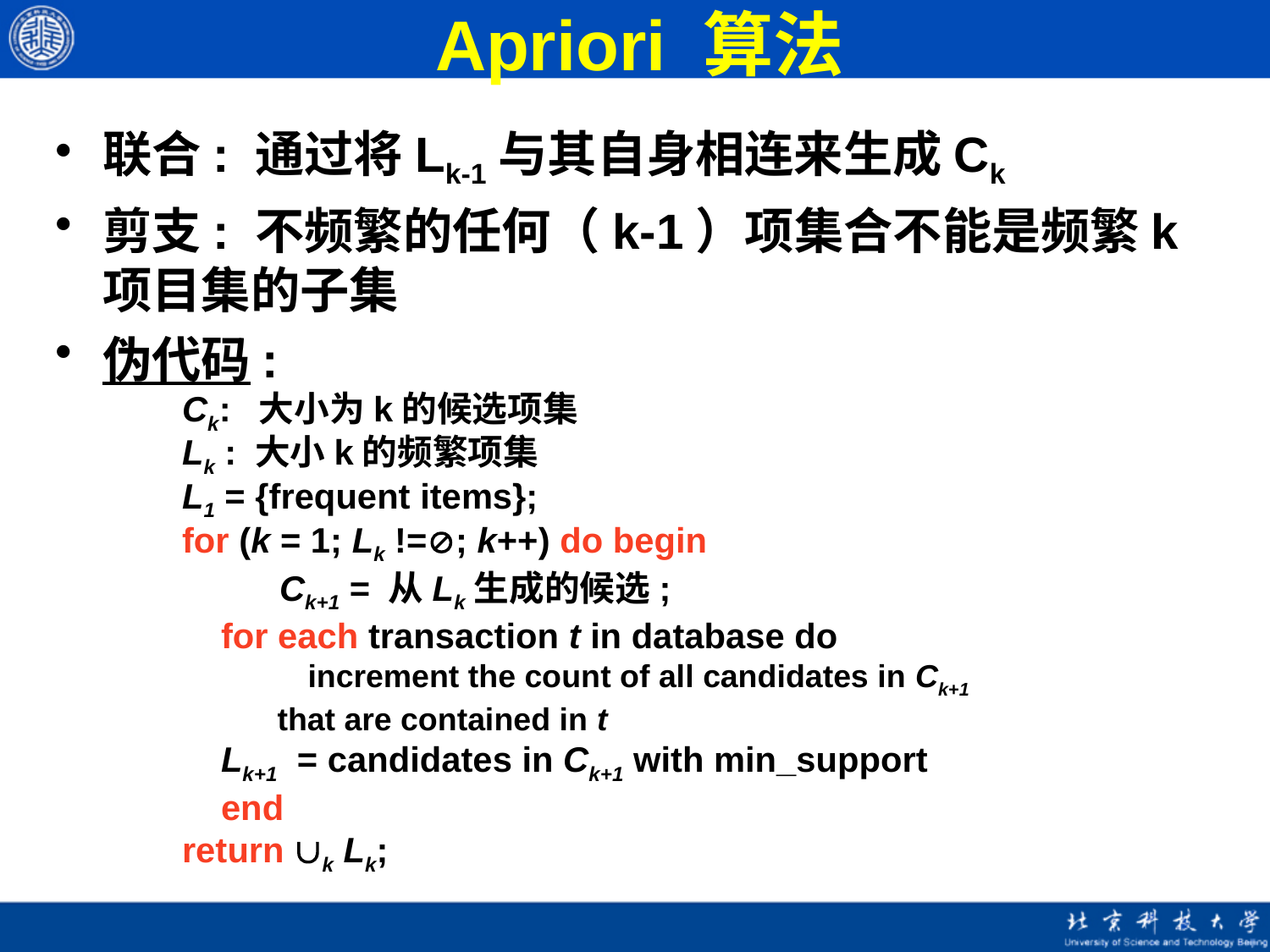

# Apriori 算法
联合: 通过将Lk-1与其自身相连来生成Ck
剪支: 不频繁的任何（k-1）项集合不能是频繁k项目集的子集
伪代码:
Ck:  大小为k的候选项集
Lk : 大小k的频繁项集
L1 = {frequent items};
for (k = 1; Lk !=∅; k++) do begin
          Ck+1 = 从Lk生成的候选;
    for each transaction t in database do
       increment the count of all candidates in Ck+1                            that are contained in t
    Lk+1  = candidates in Ck+1 with min_support
    end
return ∪k Lk;